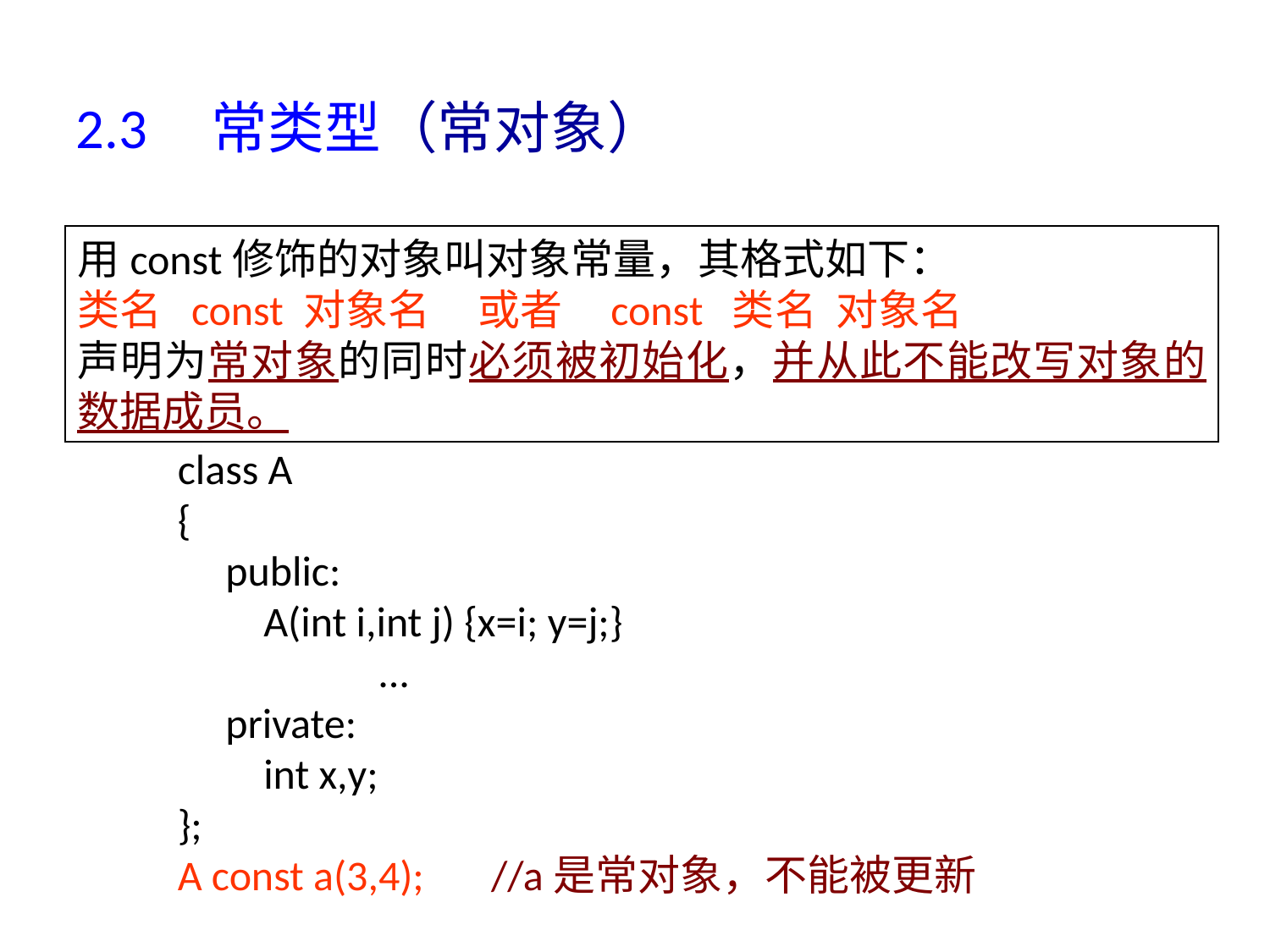

2.3    常类型（常对象）
用const修饰的对象叫对象常量，其格式如下：
类名  const 对象名     或者    const  类名  对象名
声明为常对象的同时必须被初始化，并从此不能改写对象的数据成员。
class A
{
     public:
         A(int i,int j) {x=i; y=j;}
                     ...
     private:
         int x,y;
};
A const a(3,4);       //a是常对象，不能被更新